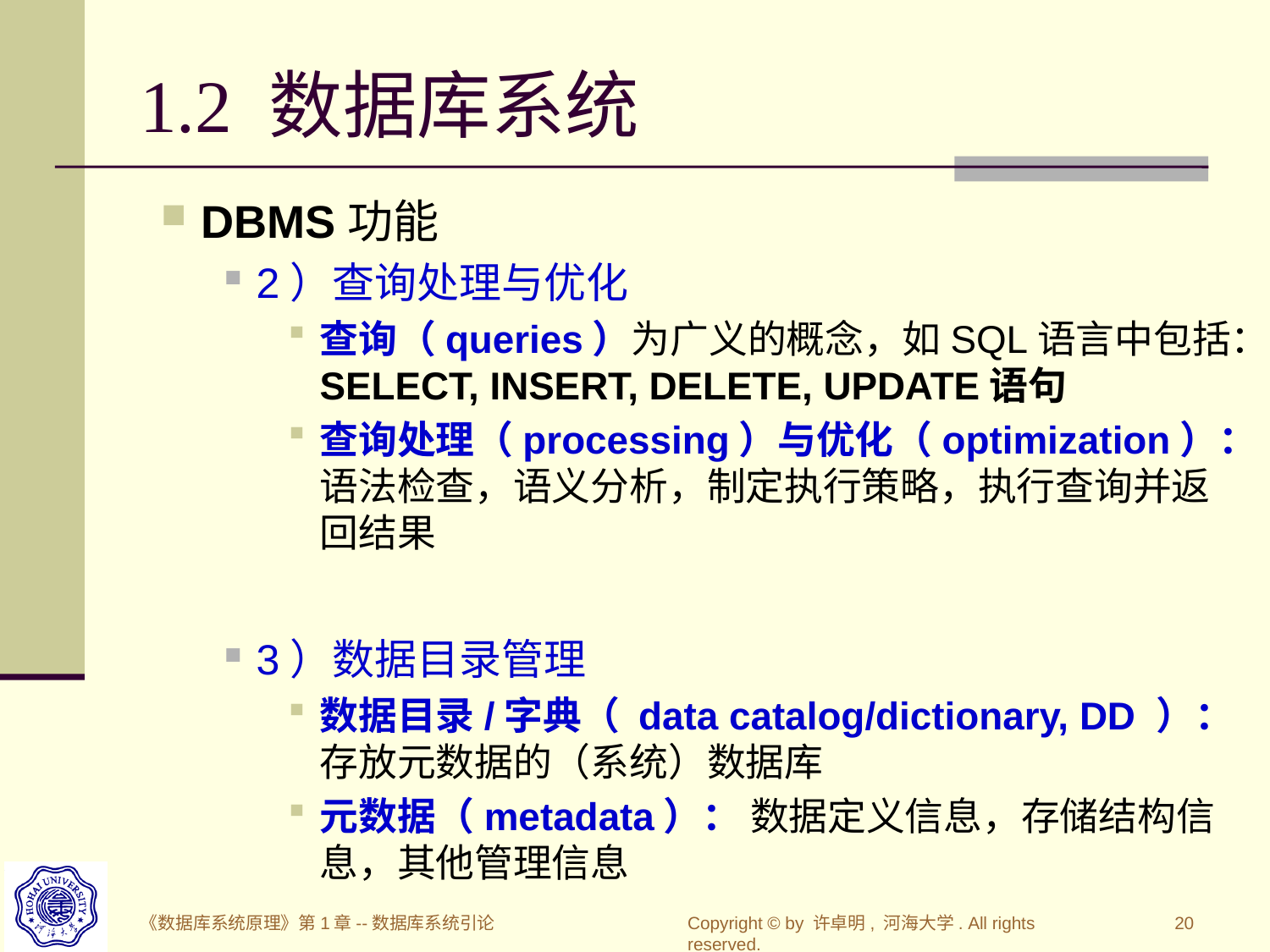

# 1.2 数据库系统
DBMS功能
2）查询处理与优化
查询（queries）为广义的概念，如SQL语言中包括：SELECT, INSERT, DELETE, UPDATE语句
查询处理（processing）与优化（optimization）：语法检查，语义分析，制定执行策略，执行查询并返回结果

3）数据目录管理
数据目录/字典（ data catalog/dictionary, DD ）：存放元数据的（系统）数据库
元数据（metadata）： 数据定义信息，存储结构信息，其他管理信息
《数据库系统原理》第1章--数据库系统引论
Copyright © by 许卓明, 河海大学. All rights reserved.
20